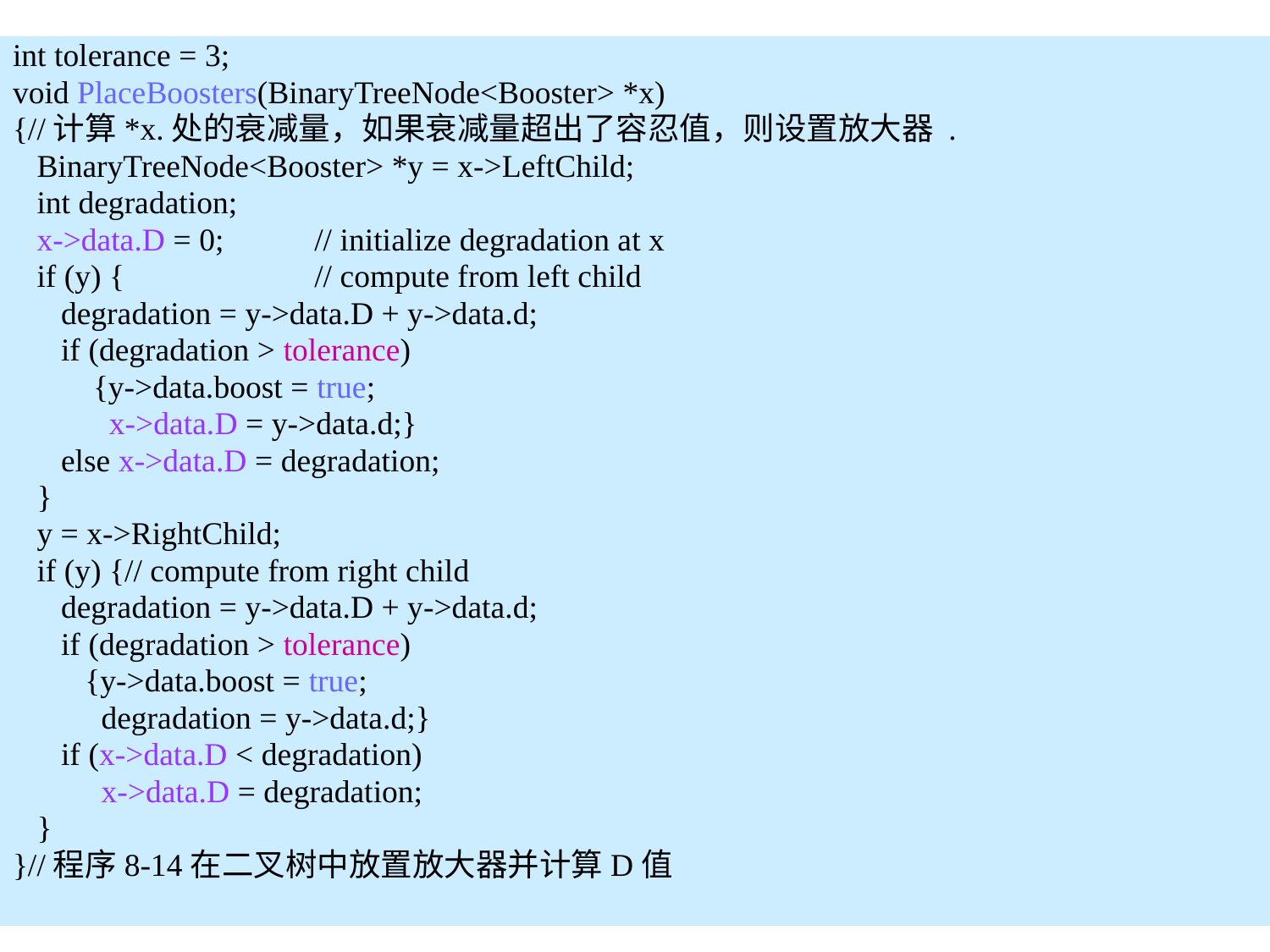

8.10.1	设置信号放大器
int tolerance = 3;
void PlaceBoosters(BinaryTreeNode<Booster> *x)
{//计算*x.处的衰减量，如果衰减量超出了容忍值，则设置放大器 .
   BinaryTreeNode<Booster> *y = x->LeftChild;
   int degradation;
   x->data.D = 0;  	// initialize degradation at x
   if (y) { 		// compute from left child
      degradation = y->data.D + y->data.d;
      if (degradation > tolerance)
          {y->data.boost = true;
            x->data.D = y->data.d;}
      else x->data.D = degradation;
   }
   y = x->RightChild;
   if (y) {// compute from right child
      degradation = y->data.D + y->data.d;
      if (degradation > tolerance)
         {y->data.boost = true;
           degradation = y->data.d;}
      if (x->data.D < degradation)
           x->data.D = degradation;
   }
}//程序8-14在二叉树中放置放大器并计算D值
84